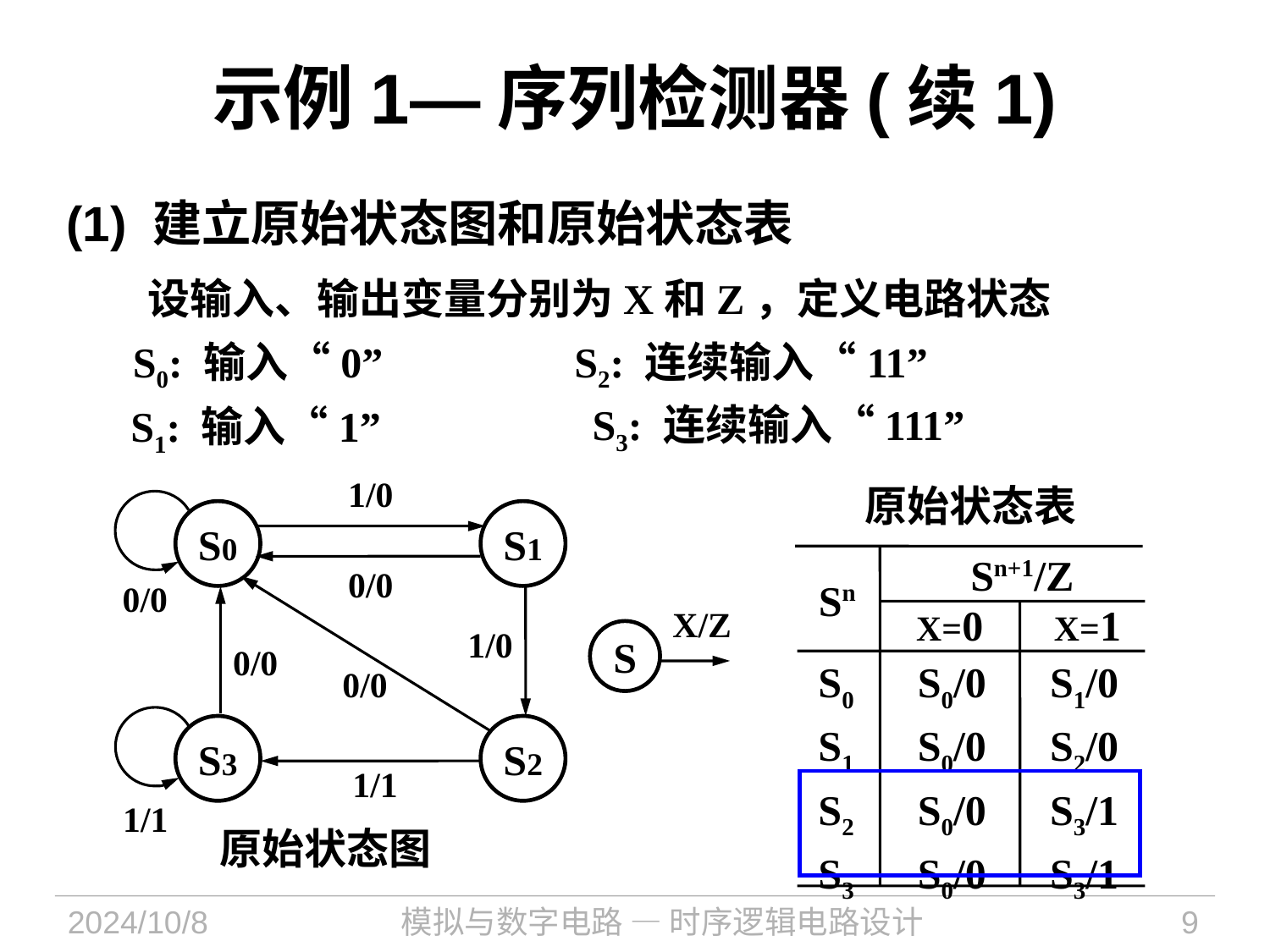

# 示例1—序列检测器(续1)
(1) 建立原始状态图和原始状态表
设输入、输出变量分别为X和Z，定义电路状态
S0: 输入“0”
S2: 连续输入“11”
S3: 连续输入“111”
S1: 输入“1”
1/0

0/0
0/0

1/0
0/0
0/0

1/1

1/1
原始状态表
S0
S1
Sn+1/Z

Sn
 X=0        X=1

S0      S0/0      S1/0
S1      S0/0      S2/0
S2      S0/0      S3/1
S3      S0/0      S3/1

X/Z
S

S3
S2

原始状态图
2024/10/8
模拟与数字电路 — 时序逻辑电路设计
9